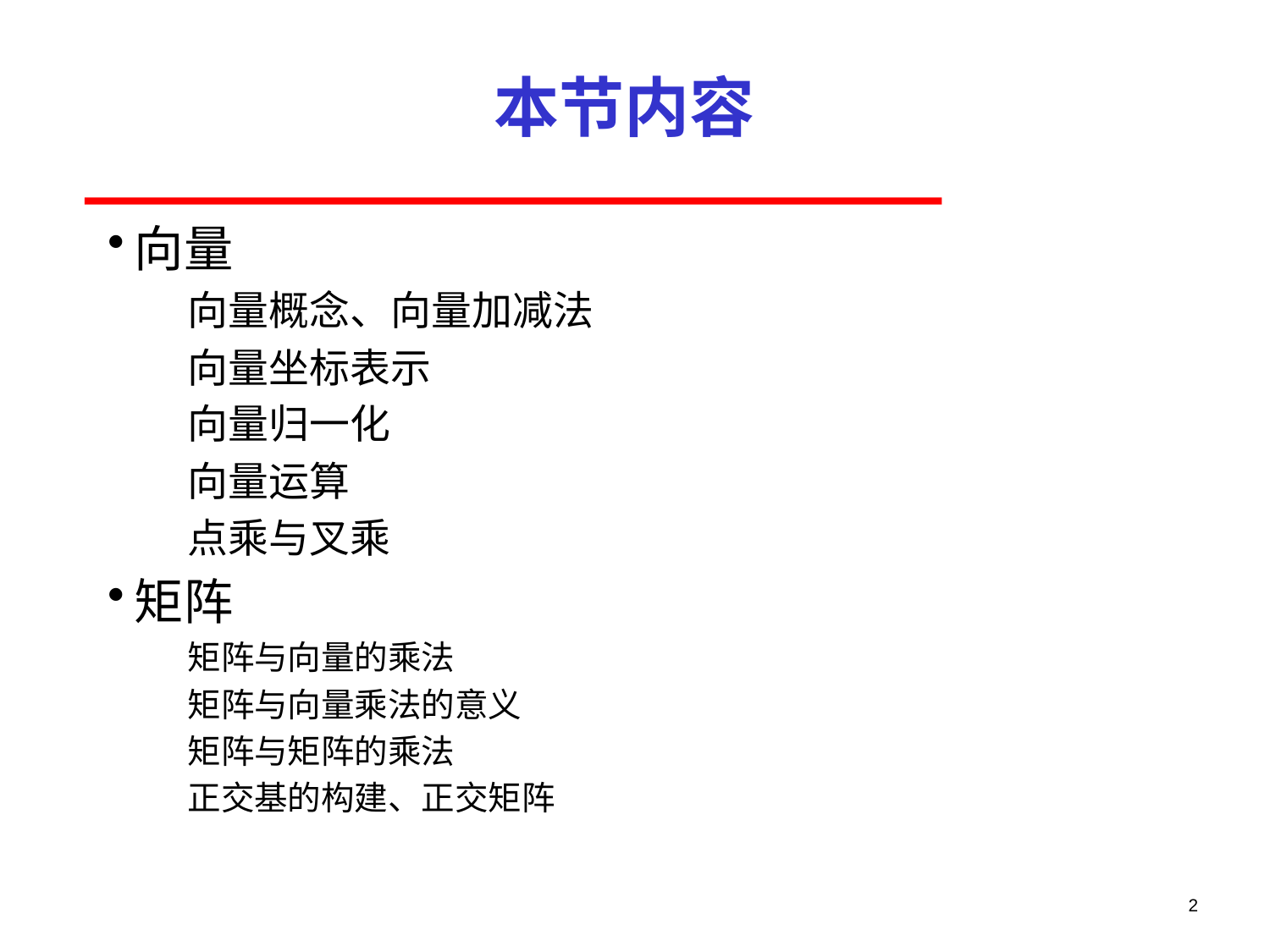

# 本节内容
向量
向量概念、向量加减法
向量坐标表示
向量归一化
向量运算
点乘与叉乘
矩阵
矩阵与向量的乘法
矩阵与向量乘法的意义
矩阵与矩阵的乘法
正交基的构建、正交矩阵
2